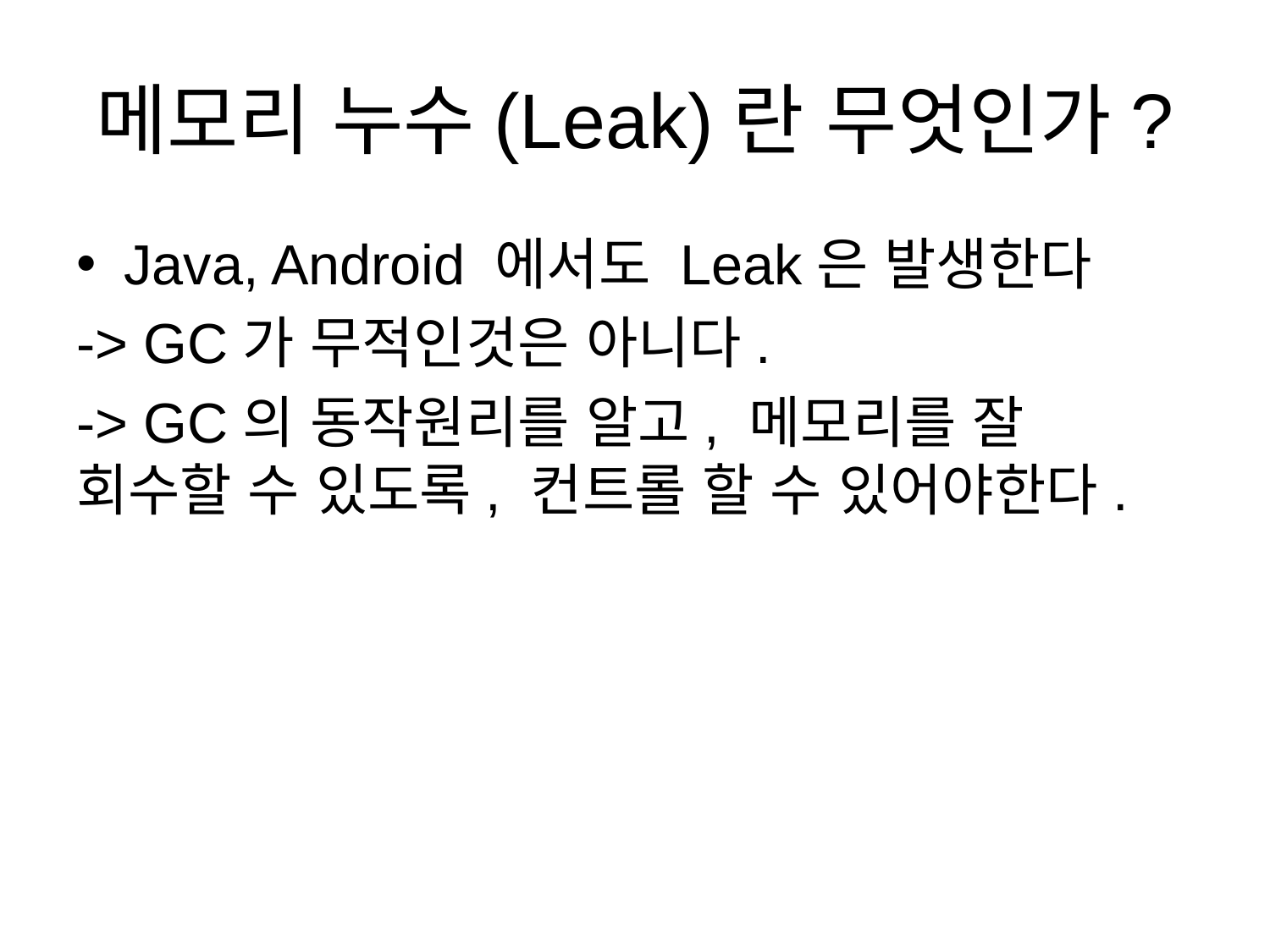

# 메모리 누수(Leak)란 무엇인가?
Java, Android 에서도 Leak은 발생한다
-> GC가 무적인것은 아니다.
-> GC의 동작원리를 알고, 메모리를 잘 회수할 수 있도록, 컨트롤 할 수 있어야한다.